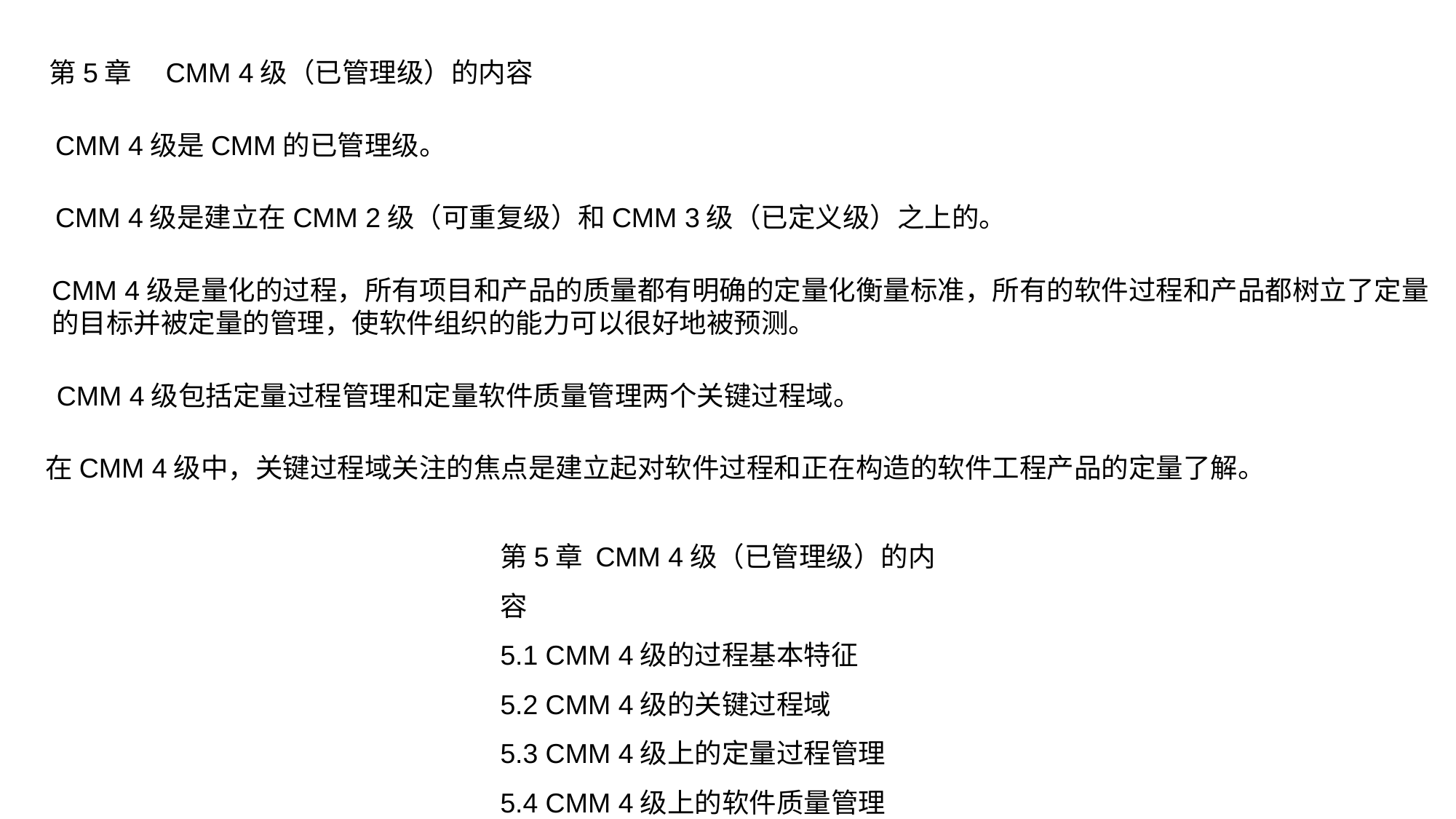

第5章　CMM 4级（已管理级）的内容
CMM 4级是CMM的已管理级。
CMM 4级是建立在CMM 2级（可重复级）和CMM 3级（已定义级）之上的。
CMM 4级是量化的过程，所有项目和产品的质量都有明确的定量化衡量标准，所有的软件过程和产品都树立了定量的目标并被定量的管理，使软件组织的能力可以很好地被预测。
CMM 4级包括定量过程管理和定量软件质量管理两个关键过程域。
在CMM 4级中，关键过程域关注的焦点是建立起对软件过程和正在构造的软件工程产品的定量了解。
第5章 CMM 4级（已管理级）的内容
5.1 CMM 4级的过程基本特征
5.2 CMM 4级的关键过程域
5.3 CMM 4级上的定量过程管理
5.4 CMM 4级上的软件质量管理